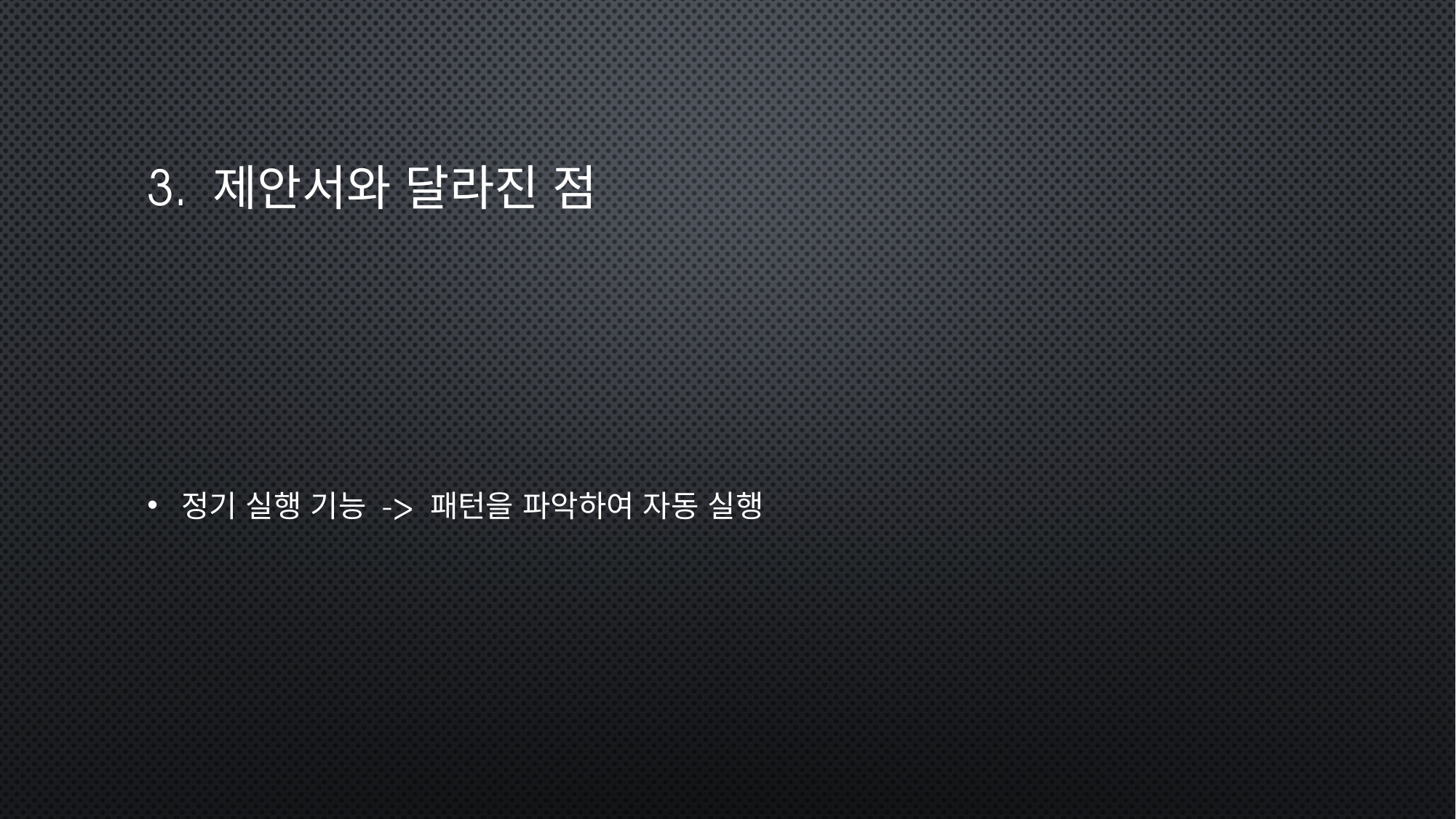

# 3. 제안서와 달라진 점
정기 실행 기능 -> 패턴을 파악하여 자동 실행